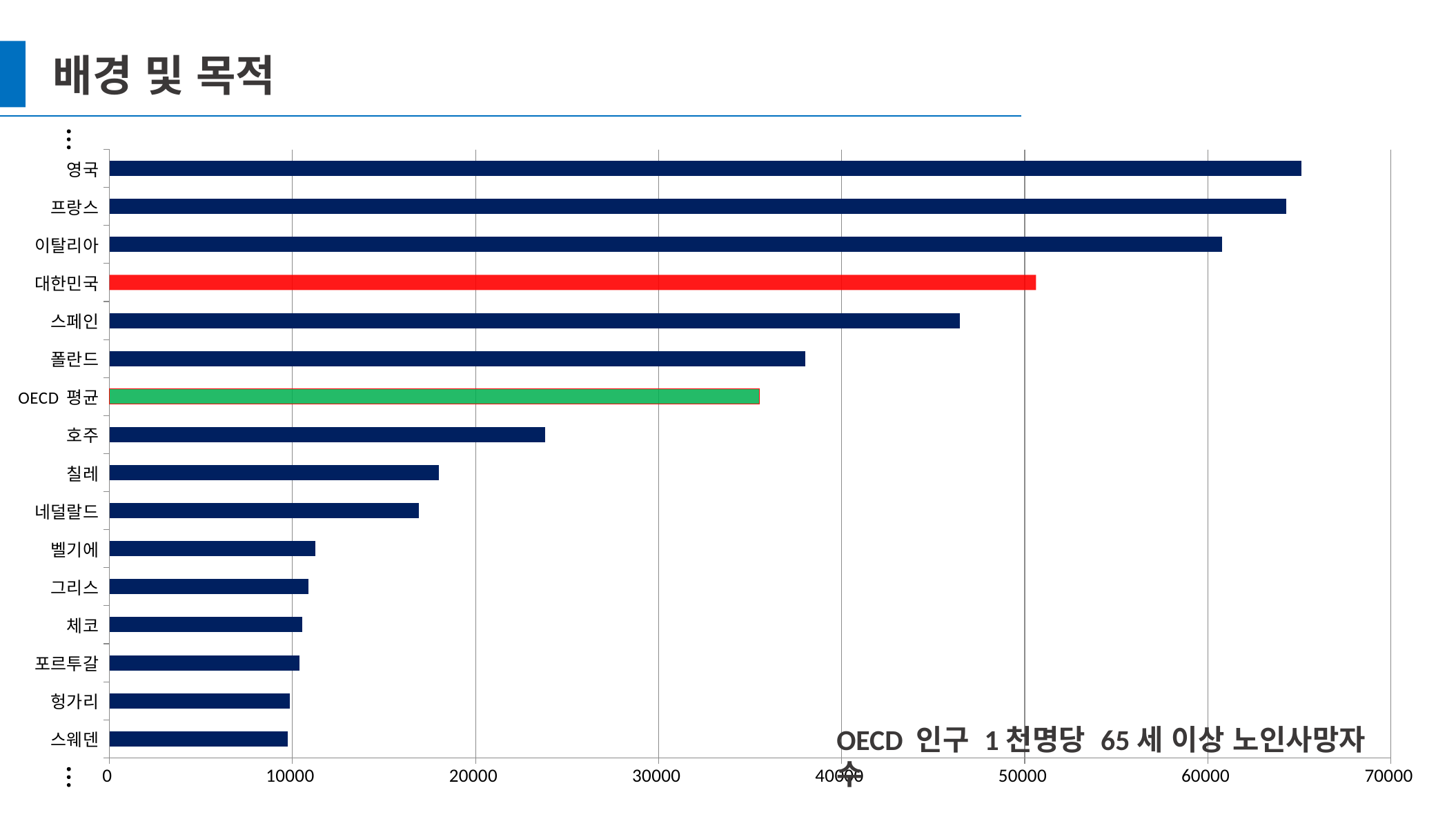

배경 및 목적

### Chart

| Category |  |
|---|---|
| 스웨덴 | 9747.0 |
| 헝가리 | 9855.0 |
| 포르투갈 | 10374.0 |
| 체코 | 10538.0 |
| 그리스 | 10858.0 |
| 벨기에 | 11258.0 |
| 네덜랄드 | 16900.0 |
| 칠레 | 18006.0 |
| 호주 | 23786.0 |
| OECD 평균 | 35518.0 |
| 폴란드 | 38005.0 |
| 스페인 | 46449.0 |
| 대한민국 | 50617.0 |
| 이탈리아 | 60795.0 |
| 프랑스 | 64277.0 |
| 영국 | 65110.0 |

OECD 인구 1천명당 65세 이상 노인사망자 수